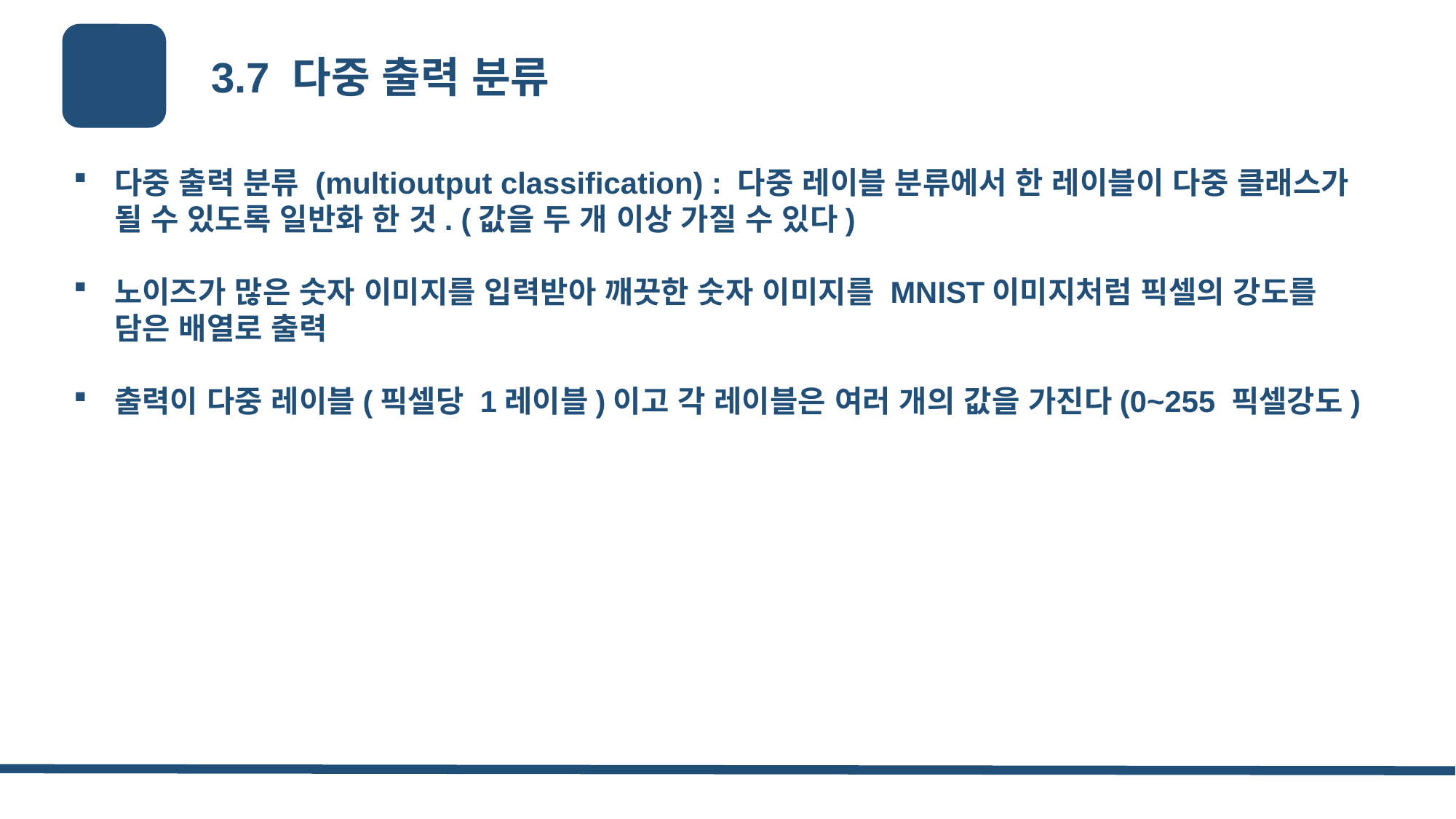

3.7 다중 출력 분류

다중 출력 분류 (multioutput classification) : 다중 레이블 분류에서 한 레이블이 다중 클래스가 될 수 있도록 일반화 한 것. (값을 두 개 이상 가질 수 있다)

노이즈가 많은 숫자 이미지를 입력받아 깨끗한 숫자 이미지를 MNIST이미지처럼 픽셀의 강도를 담은 배열로 출력

출력이 다중 레이블(픽셀당 1레이블)이고 각 레이블은 여러 개의 값을 가진다(0~255 픽셀강도)